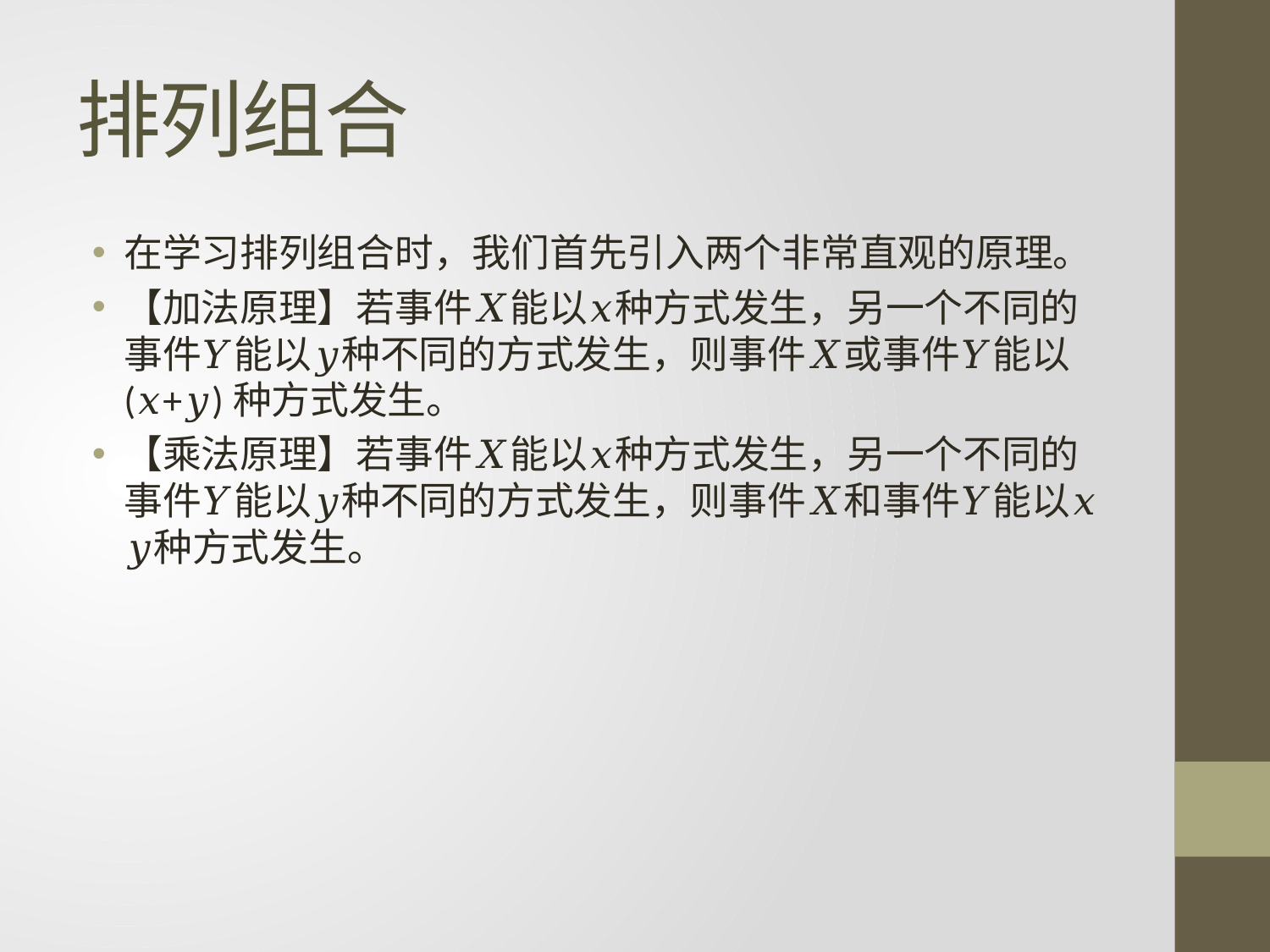

# 排列组合
在学习排列组合时，我们首先引入两个非常直观的原理。
【加法原理】若事件𝑋能以𝑥种方式发生，另一个不同的事件𝑌能以𝑦种不同的方式发生，则事件𝑋或事件𝑌能以(𝑥+𝑦)种方式发生。
【乘法原理】若事件𝑋能以𝑥种方式发生，另一个不同的事件𝑌能以𝑦种不同的方式发生，则事件𝑋和事件𝑌能以𝑥𝑦种方式发生。